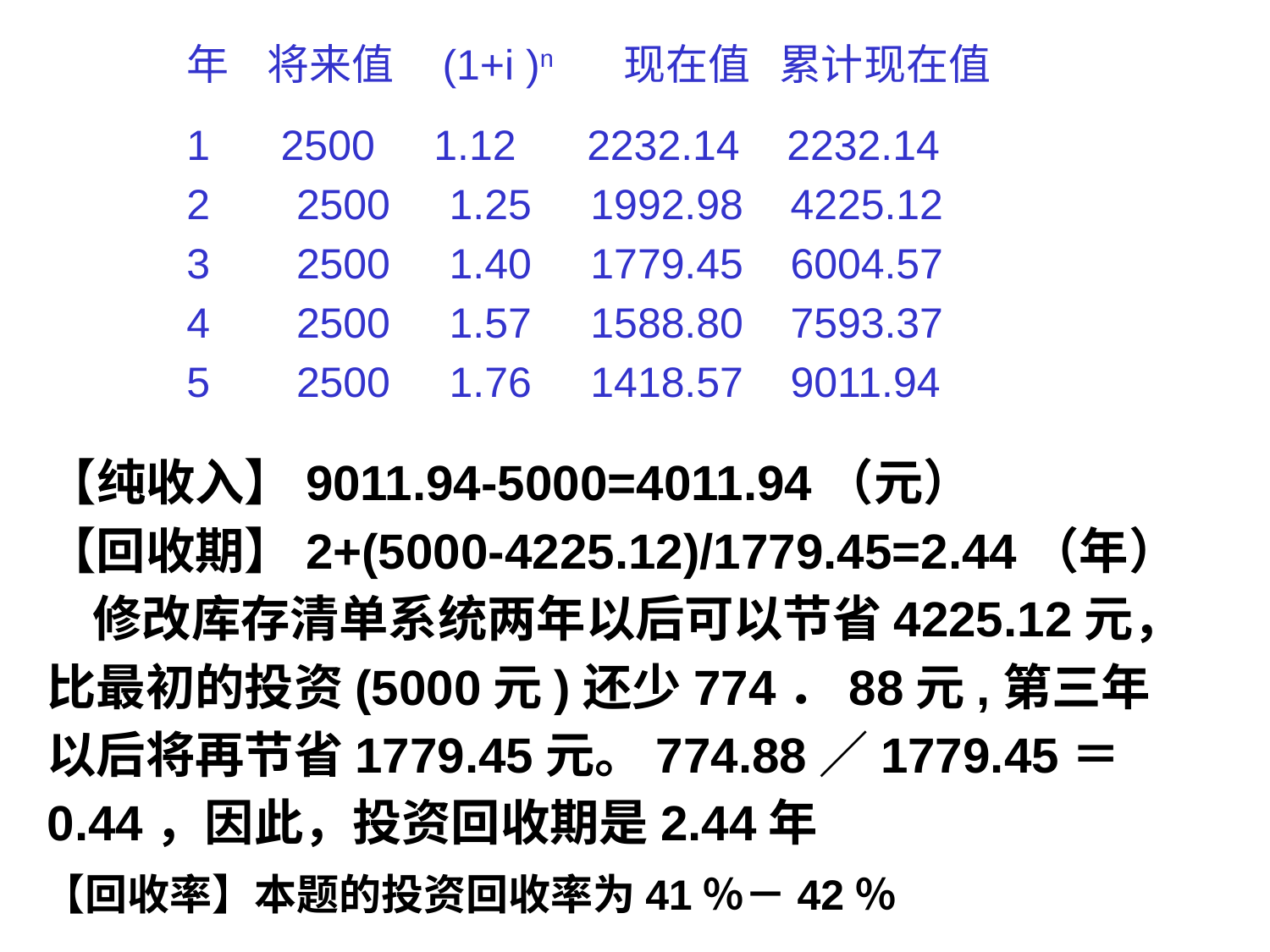

年    将来值    (1+i )n     现在值   累计现在值
1      2500     1.12      2232.14    2232.14
   2500     1.25     1992.98    4225.12
   2500     1.40     1779.45    6004.57
   2500     1.57     1588.80    7593.37
   2500     1.76     1418.57    9011.94
【纯收入】9011.94-5000=4011.94（元）
【回收期】2+(5000-4225.12)/1779.45=2.44（年）
   修改库存清单系统两年以后可以节省4225.12元，比最初的投资(5000元)还少774．88元,第三年以后将再节省1779.45元。774.88／1779.45＝0.44，因此，投资回收期是2.44年
【回收率】本题的投资回收率为41％－42％